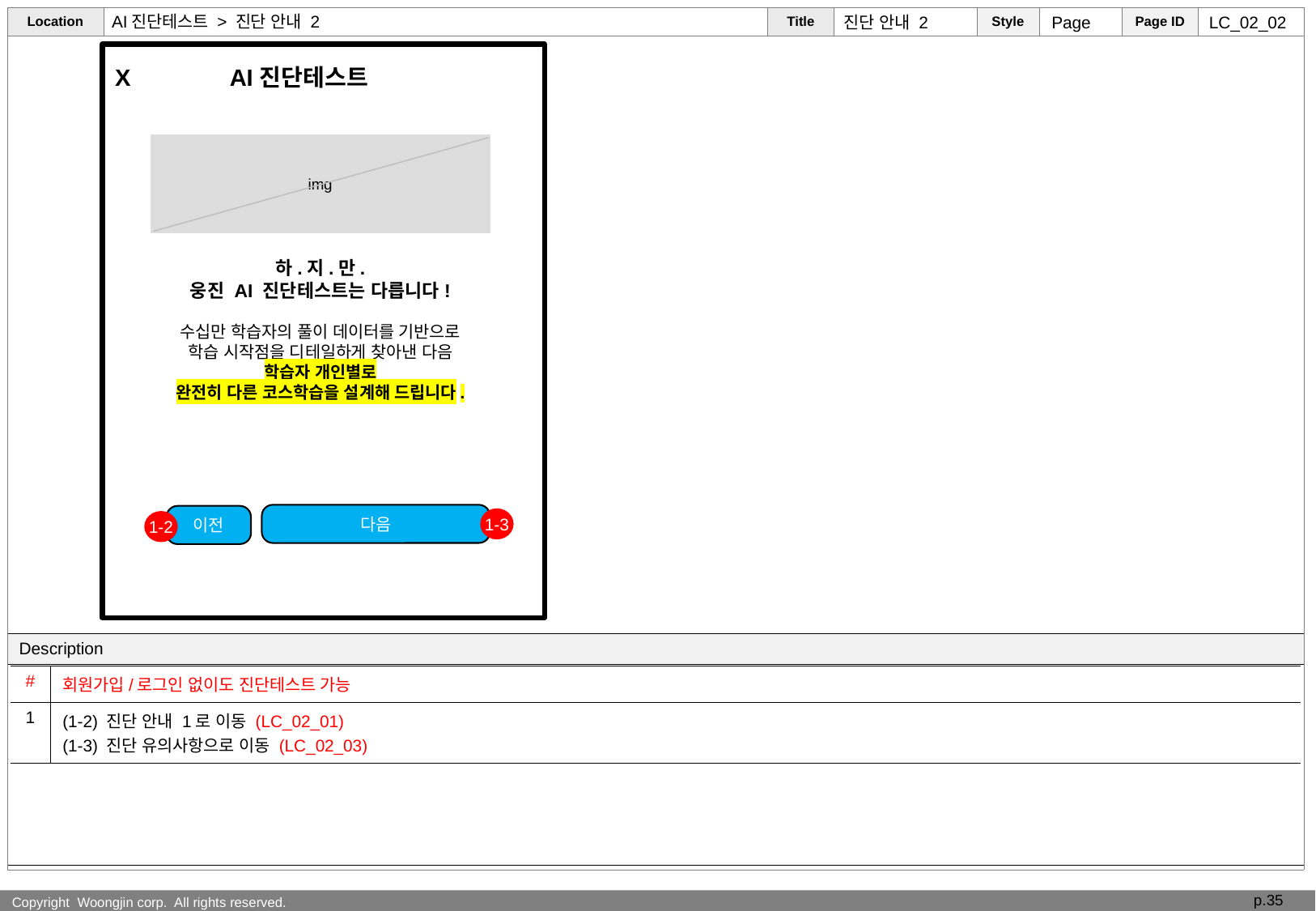

# AI진단테스트 > 진단 안내 2
진단 안내 2
Page
LC_02_02
 X               AI진단테스트
img
하.지.만.
웅진 AI 진단테스트는 다릅니다!
수십만 학습자의 풀이 데이터를 기반으로
학습 시작점을 디테일하게 찾아낸 다음
학습자 개인별로
완전히 다른 코스학습을 설계해 드립니다.

다음
이전
1-3
1-2
| # | 회원가입/로그인 없이도 진단테스트 가능 |
| --- | --- |
| 1 | (1-2) 진단 안내 1로 이동 (LC\_02\_01) (1-3) 진단 유의사항으로 이동 (LC\_02\_03) |